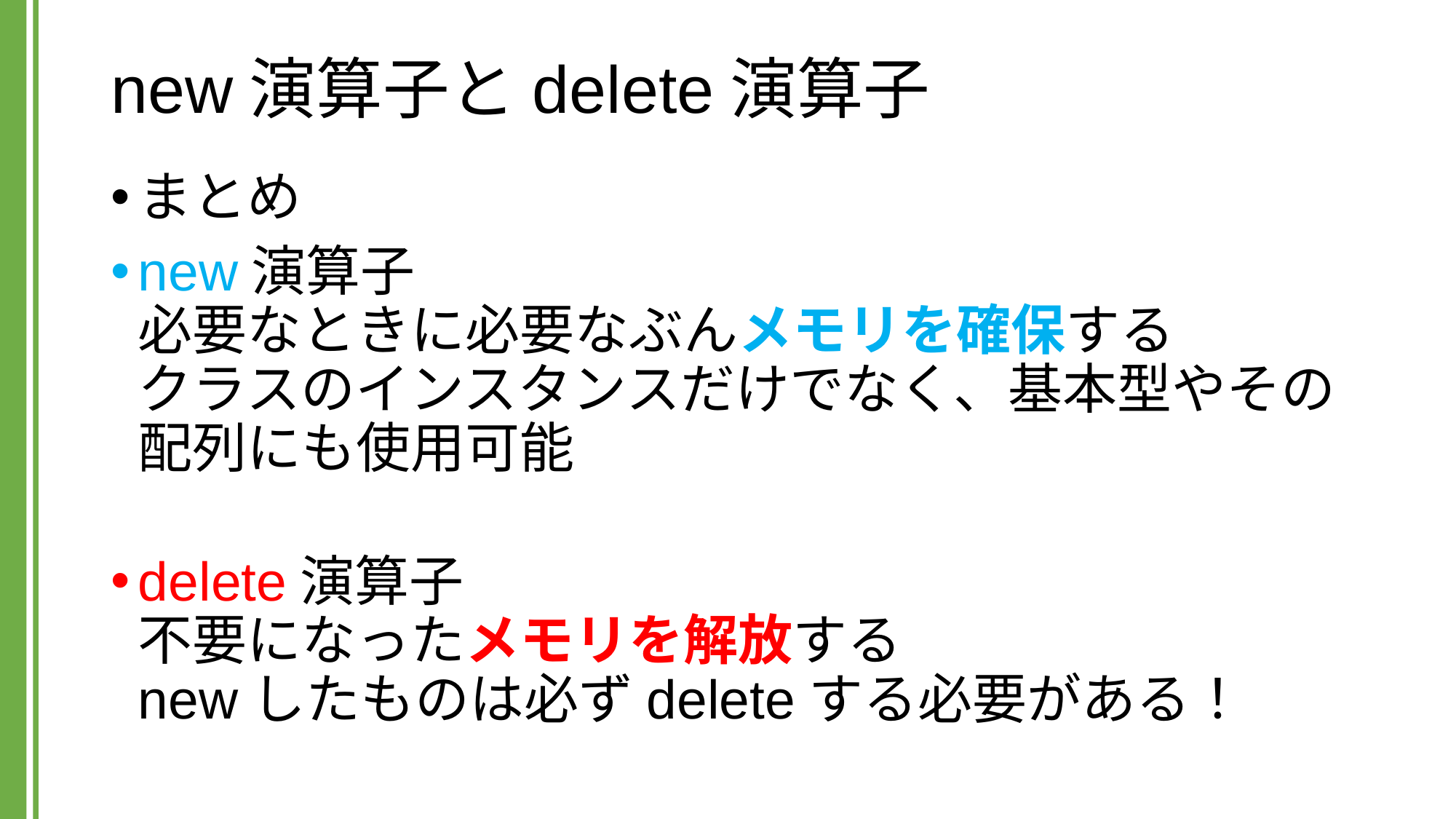

# new演算子とdelete演算子
まとめ
new演算子
必要なときに必要なぶんメモリを確保する
クラスのインスタンスだけでなく、基本型やその配列にも使用可能
delete演算子
不要になったメモリを解放する
newしたものは必ずdeleteする必要がある！